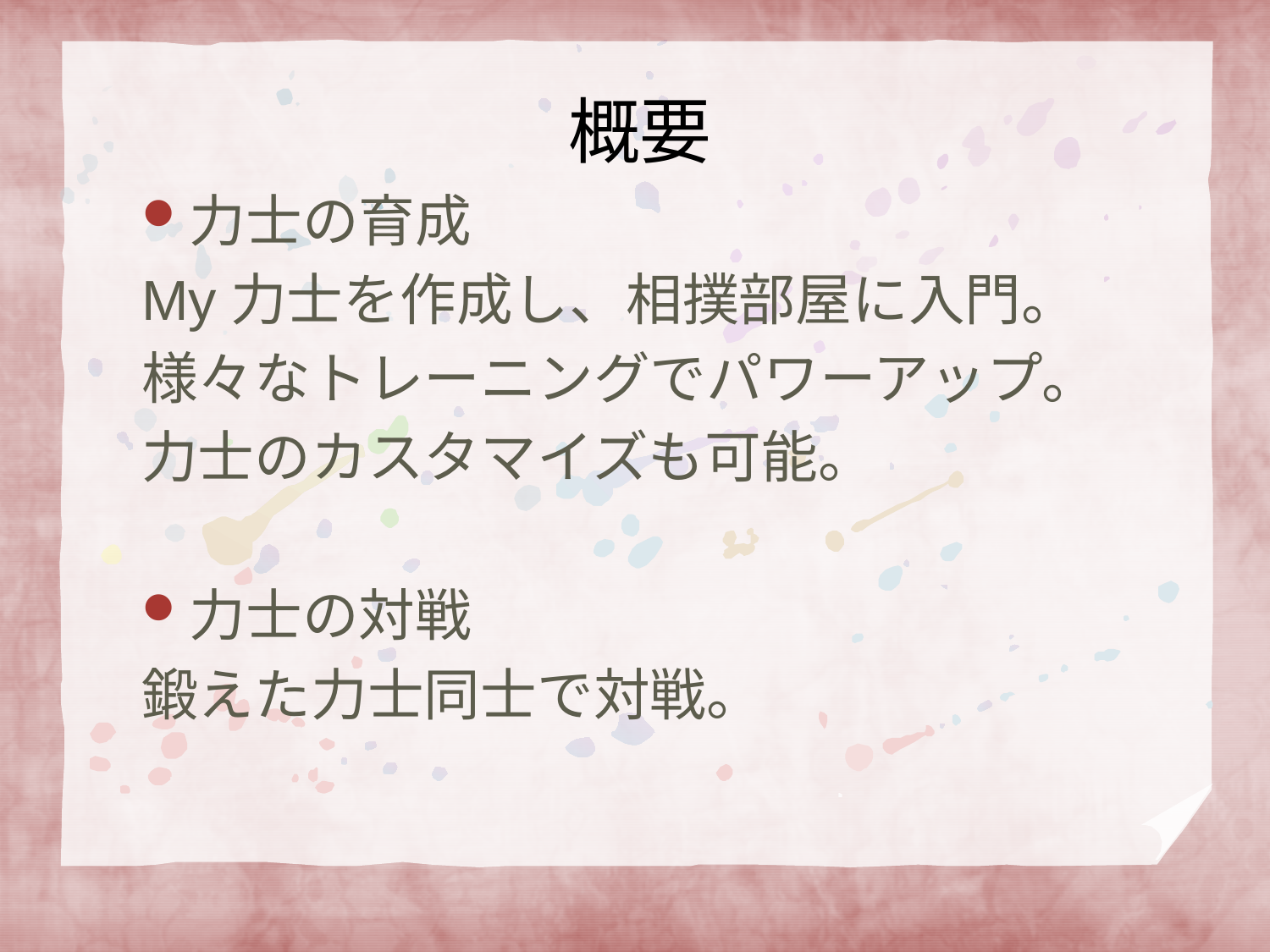

# 概要
力士の育成
My力士を作成し、相撲部屋に入門。
様々なトレーニングでパワーアップ。
力士のカスタマイズも可能。

力士の対戦
鍛えた力士同士で対戦。